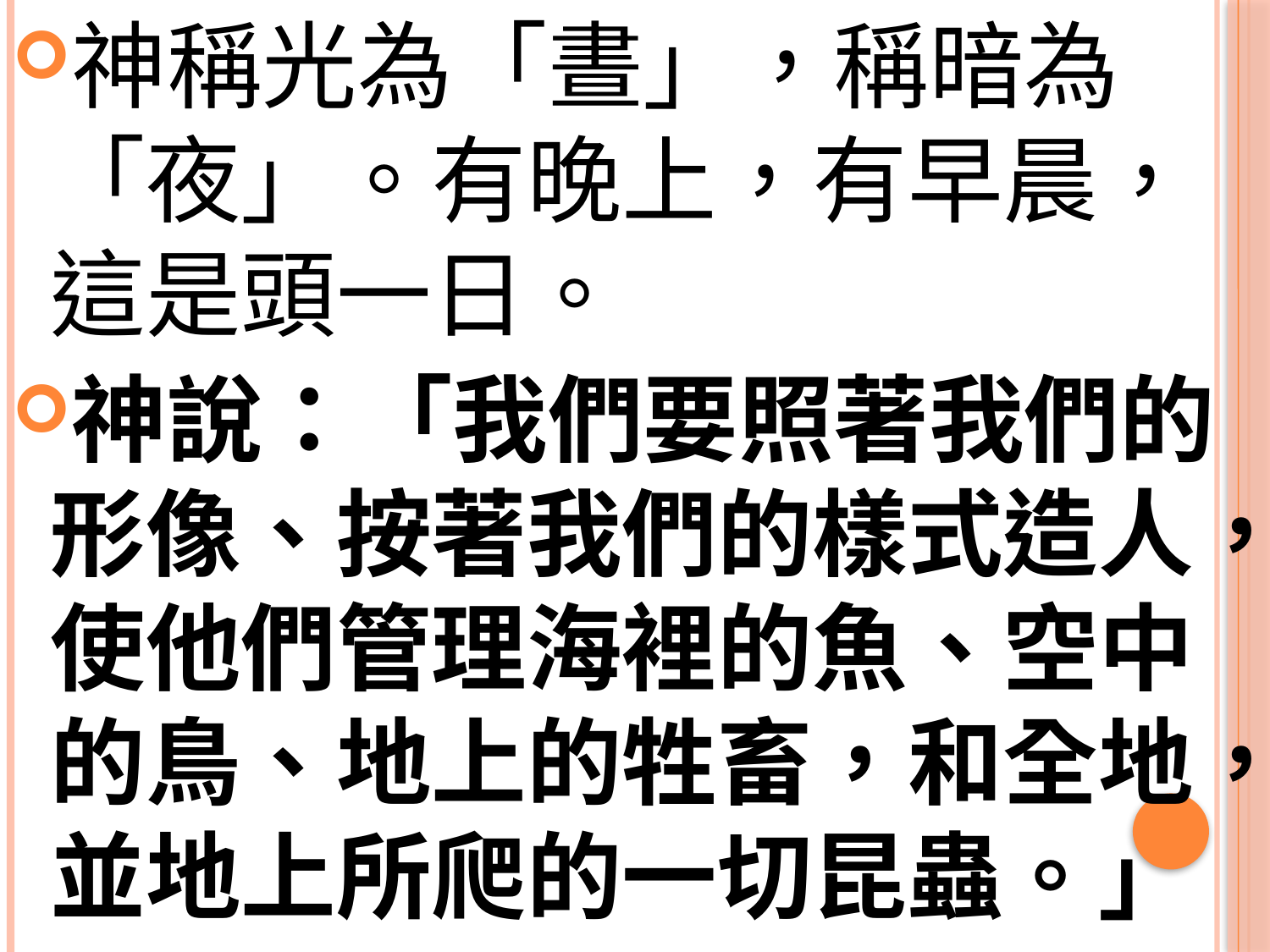

神稱光為「晝」，稱暗為「夜」。有晚上，有早晨，這是頭一日。
神說：「我們要照著我們的形像、按著我們的樣式造人，使他們管理海裡的魚、空中的鳥、地上的牲畜，和全地，並地上所爬的一切昆蟲。」